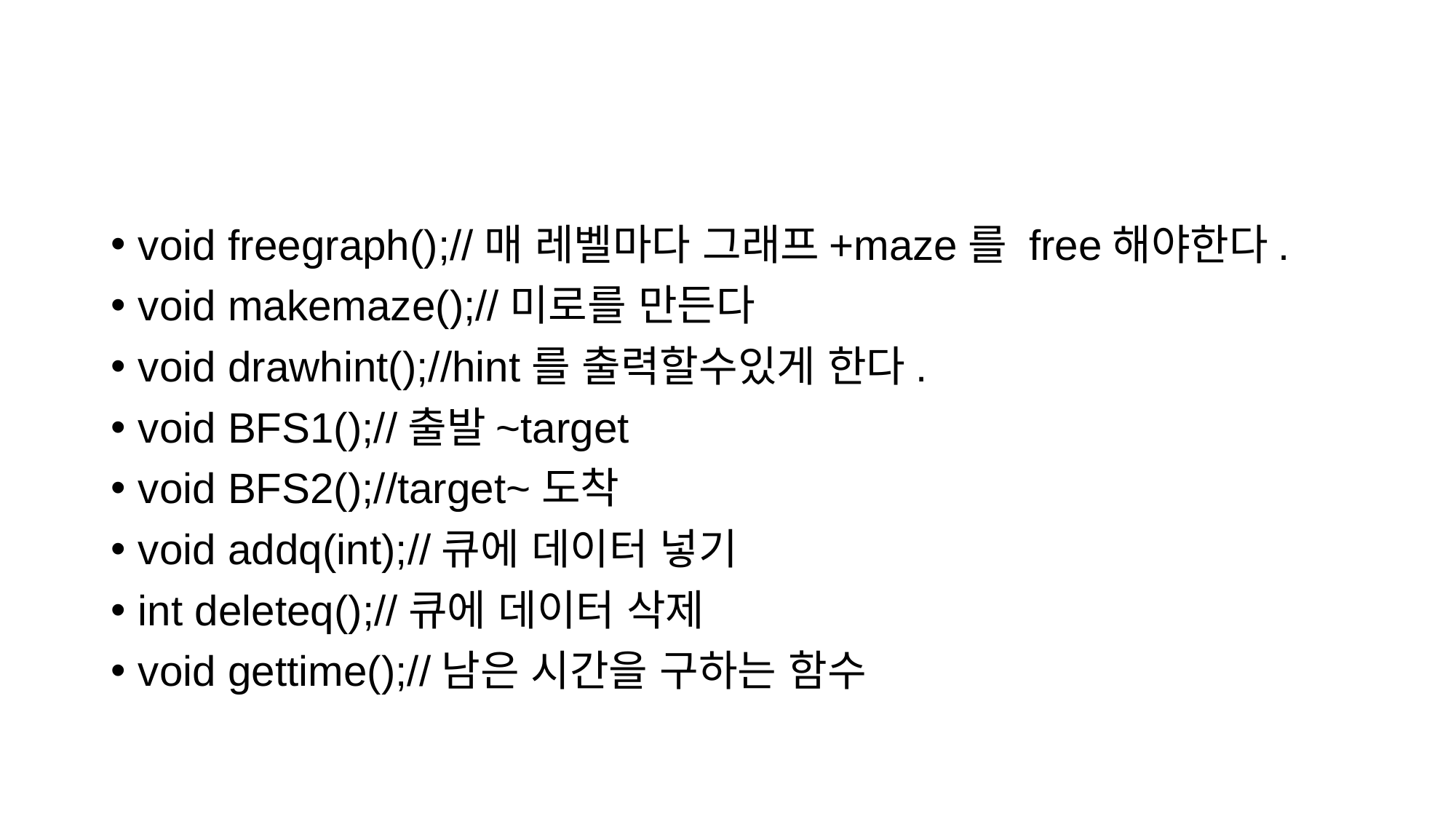

#
void freegraph();//매 레벨마다 그래프+maze를 free해야한다.
void makemaze();//미로를 만든다
void drawhint();//hint를 출력할수있게 한다.
void BFS1();//출발~target
void BFS2();//target~도착
void addq(int);//큐에 데이터 넣기
int deleteq();//큐에 데이터 삭제
void gettime();//남은 시간을 구하는 함수